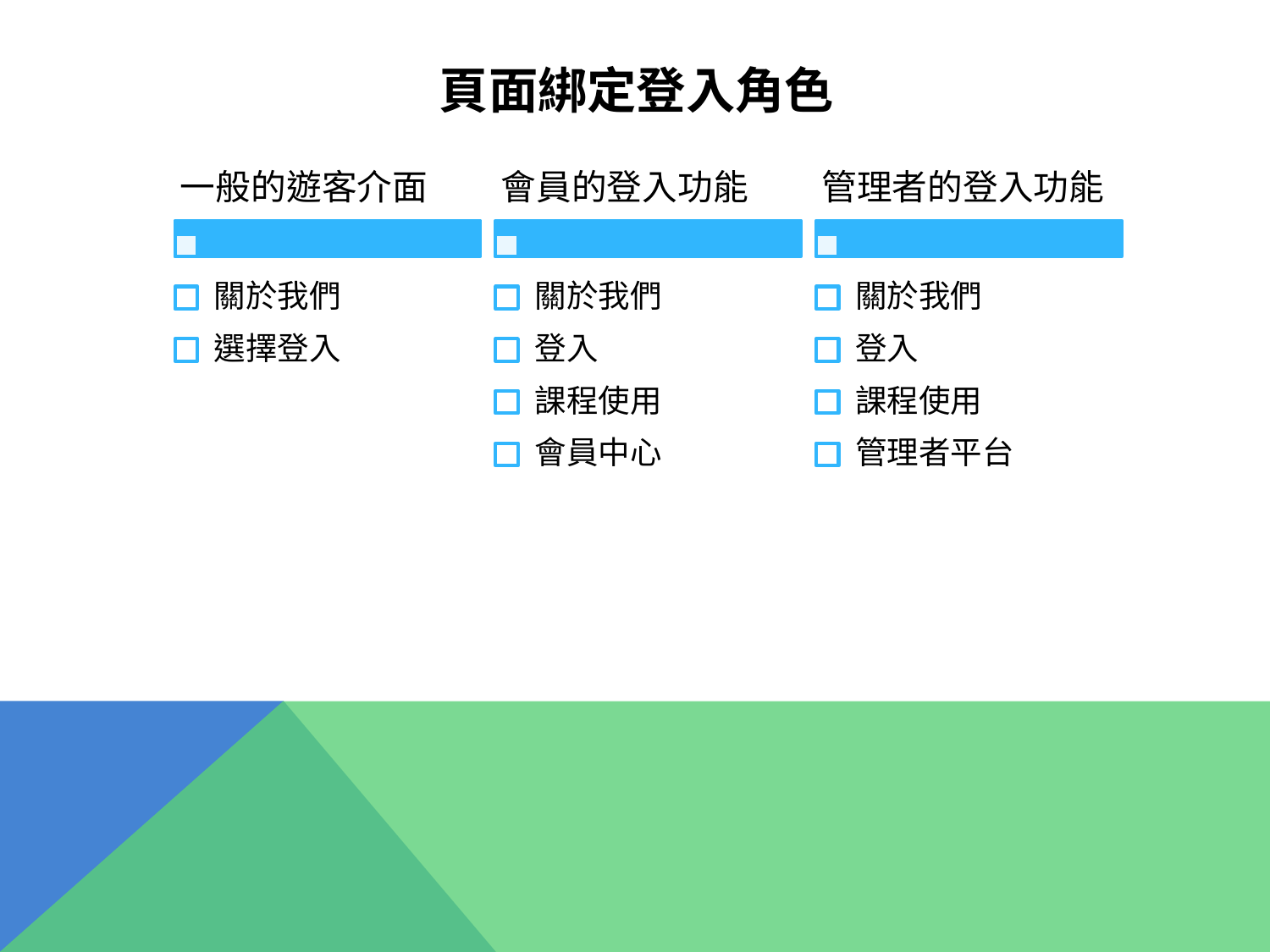

# 頁面綁定登入角色
一般的遊客介面
關於我們
選擇登入
會員的登入功能
關於我們
登入
課程使用
會員中心
管理者的登入功能
關於我們
登入
課程使用
管理者平台